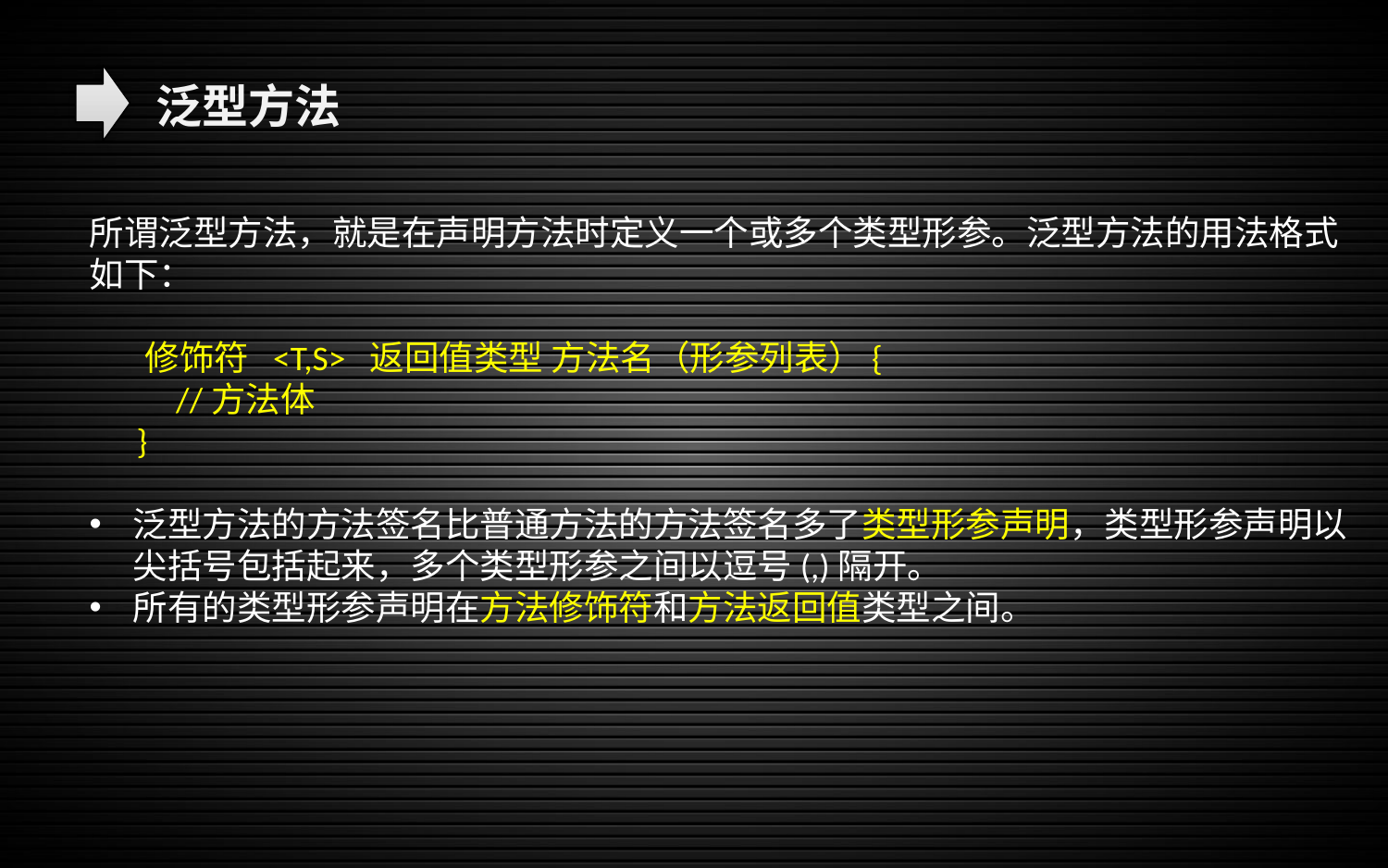

泛型方法
所谓泛型方法，就是在声明方法时定义一个或多个类型形参。泛型方法的用法格式如下：

      修饰符  <T,S>  返回值类型 方法名（形参列表）{
           //方法体
      }

泛型方法的方法签名比普通方法的方法签名多了类型形参声明，类型形参声明以尖括号包括起来，多个类型形参之间以逗号(,)隔开。
所有的类型形参声明在方法修饰符和方法返回值类型之间。